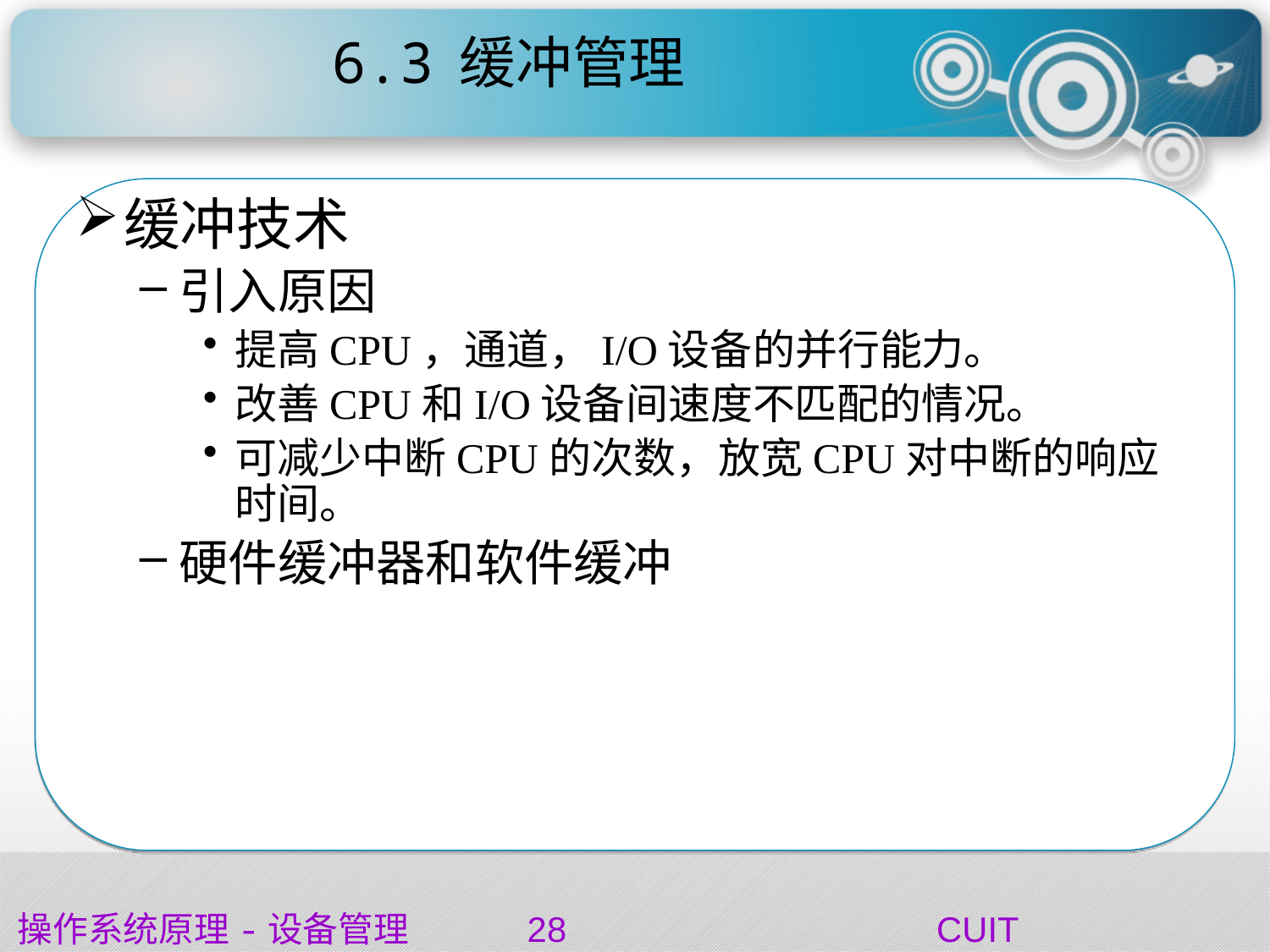

# 6.3	缓冲管理
缓冲技术
引入原因
提高CPU，通道，I/O设备的并行能力。
改善CPU和I/O设备间速度不匹配的情况。
可减少中断CPU的次数，放宽CPU对中断的响应时间。
硬件缓冲器和软件缓冲